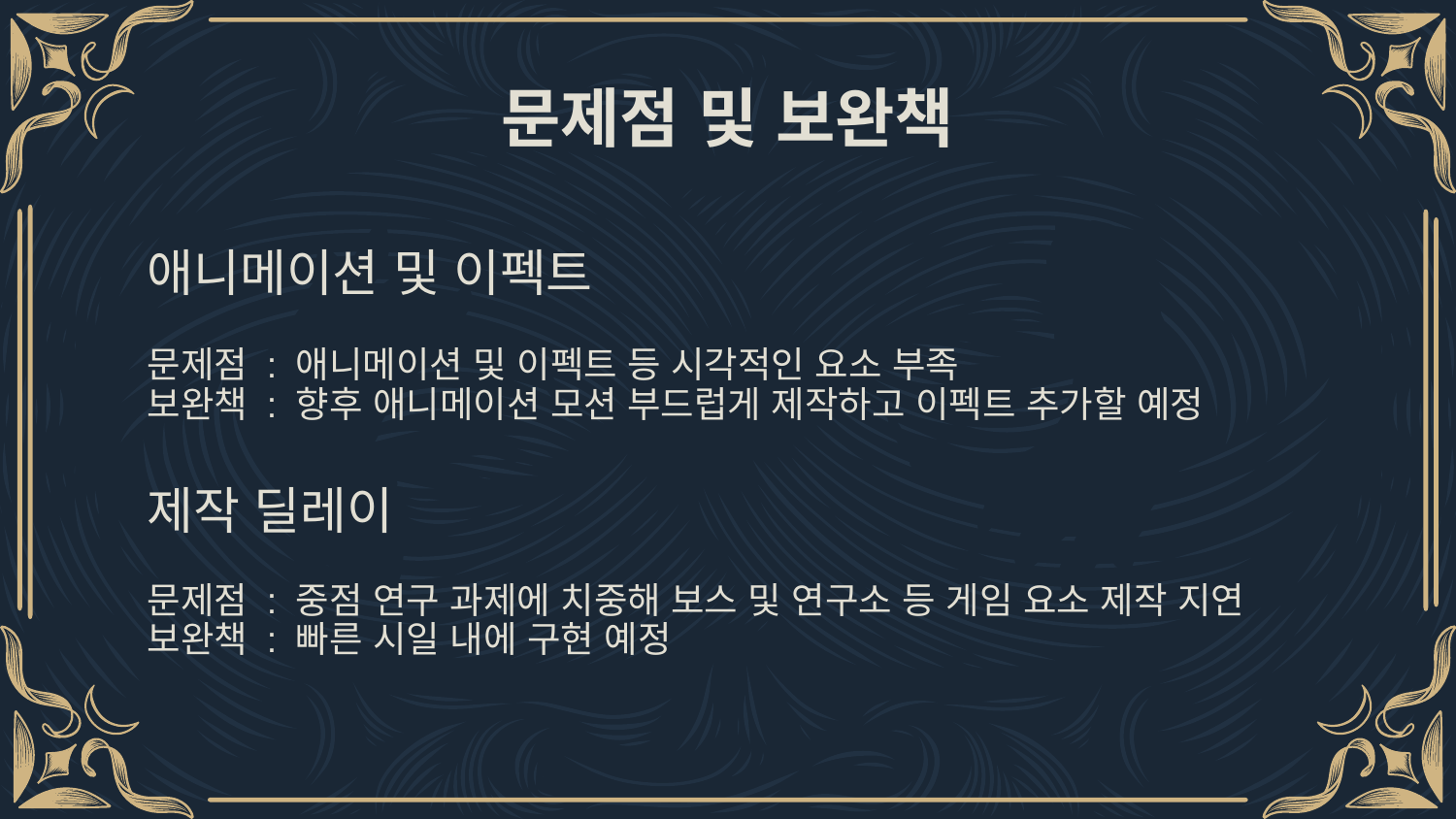

# 문제점 및 보완책
애니메이션 및 이펙트
문제점 : 애니메이션 및 이펙트 등 시각적인 요소 부족
보완책 : 향후 애니메이션 모션 부드럽게 제작하고 이펙트 추가할 예정
제작 딜레이
문제점 : 중점 연구 과제에 치중해 보스 및 연구소 등 게임 요소 제작 지연
보완책 : 빠른 시일 내에 구현 예정